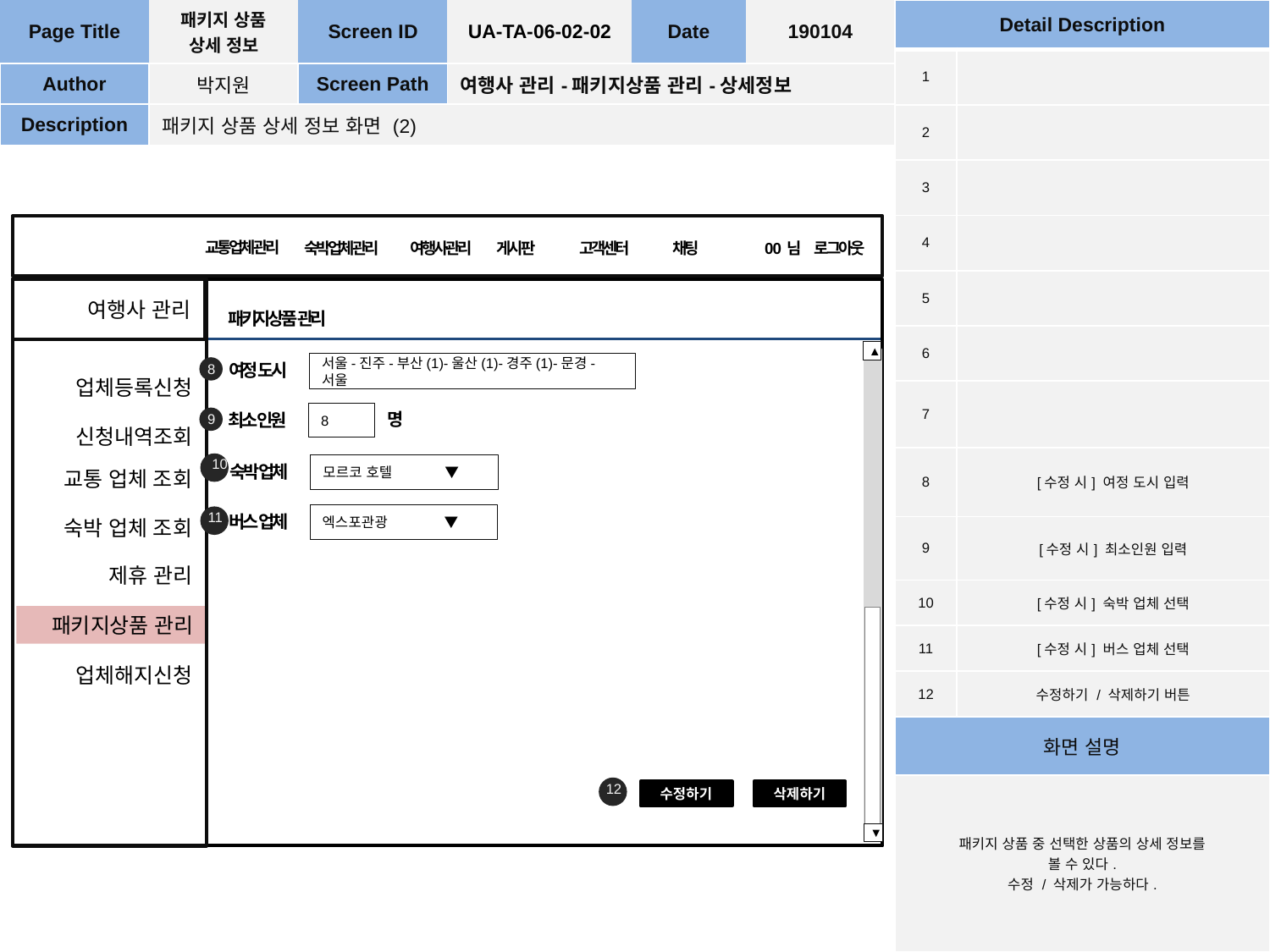

| Page Title | 패키지 상품 상세 정보 | Screen ID | UA-TA-06-02-02 | Date | 190104 |
| --- | --- | --- | --- | --- | --- |
| Author | 박지원 | Screen Path | 여행사 관리-패키지상품 관리-상세정보 |  |  |
| Description | 패키지 상품 상세 정보 화면 (2) |  |  |  |  |
| Detail Description |  |
| --- | --- |
| 1 |  |
| 2 |  |
| 3 |  |
| 4 |  |
| 5 |  |
| 6 |  |
| 7 |  |
| 8 | [수정 시] 여정 도시 입력 |
| 9 | [수정 시] 최소인원 입력 |
| 10 | [수정 시] 숙박 업체 선택 |
| 11 | [수정 시] 버스 업체 선택 |
| 12 | 수정하기 / 삭제하기 버튼 |
| 화면 설명 |  |
| 패키지 상품 중 선택한 상품의 상세 정보를 볼 수 있다. 수정 / 삭제가 가능하다. |  |

교통업체관리
게시판
고객센터
채팅
0 0 님
로그아웃
숙박업체관리
여행사관리

여행사 관리
패키지상품 관리
▲
여정 도시
서울-진주-부산(1)-울산(1)-경주(1)-문경-서울
8

업체등록신청
명
최소 인원
8
9

신청내역조회
10

숙박 업체
모르코 호텔             ▼
교통 업체 조회
11

버스 업체
엑스포관광              ▼
숙박 업체 조회
제휴 관리

패키지상품 관리
업체해지신청

12

수정하기
삭제하기
▼